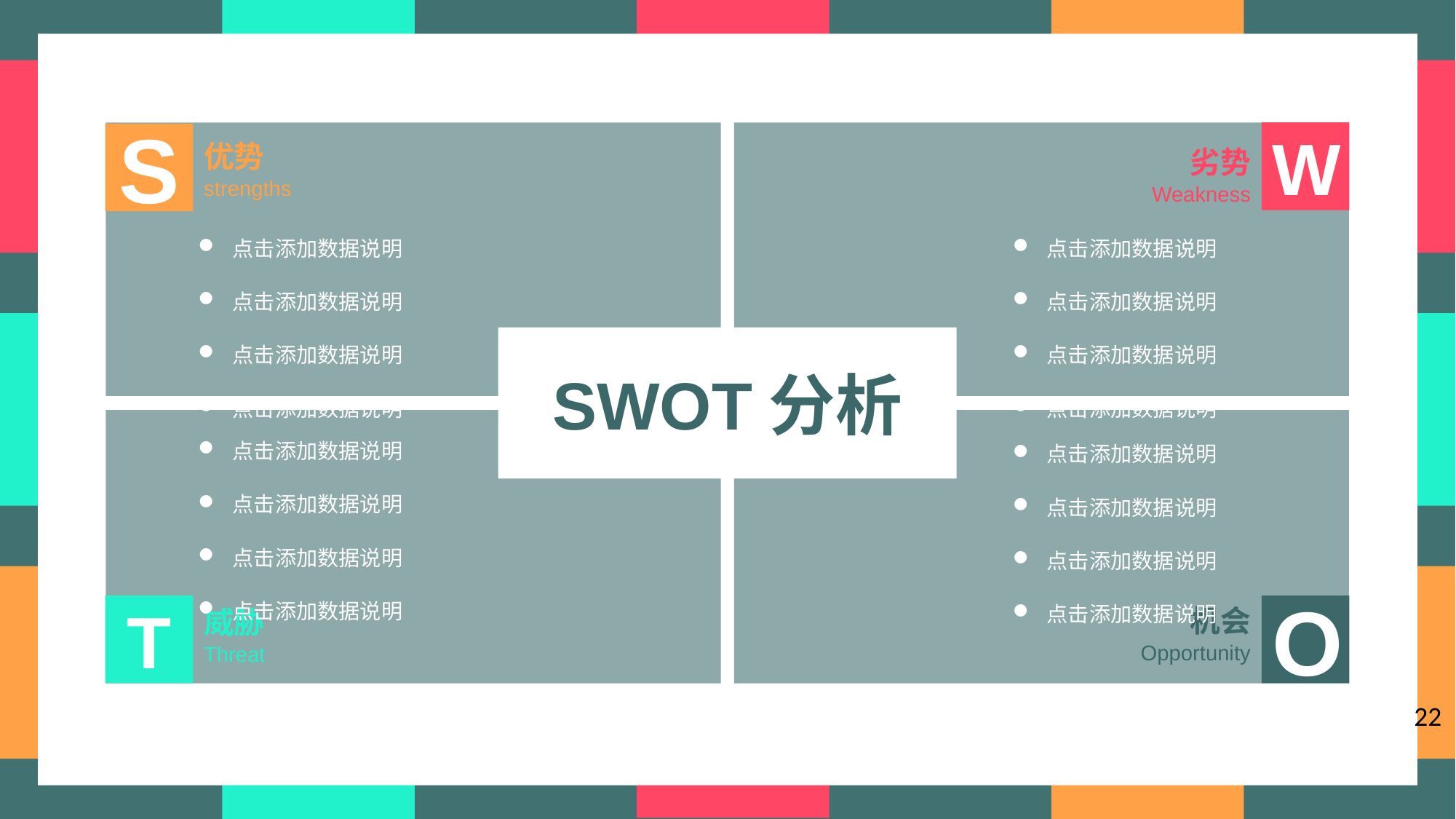

W

S
优势
劣势
strengths
Weakness
点击添加数据说明
点击添加数据说明
点击添加数据说明
点击添加数据说明
点击添加数据说明
点击添加数据说明
点击添加数据说明
点击添加数据说明

SWOT分析

点击添加数据说明
点击添加数据说明
点击添加数据说明
点击添加数据说明
点击添加数据说明
点击添加数据说明
点击添加数据说明
点击添加数据说明

T
O
机会
威胁
Opportunity
Threat
22